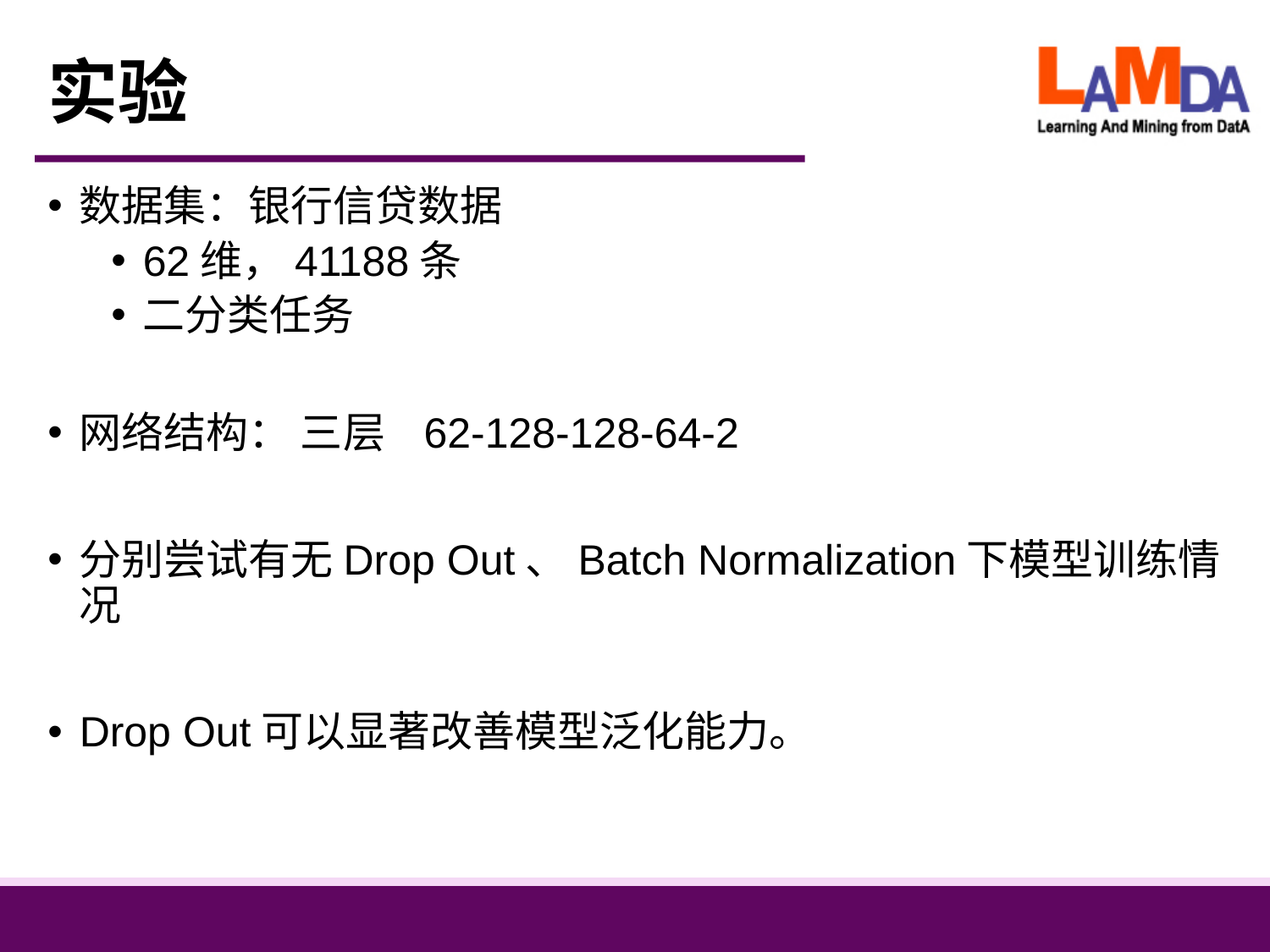

# 实验
数据集：银行信贷数据
62维，41188条
二分类任务

网络结构： 三层   62-128-128-64-2

分别尝试有无Drop Out、Batch Normalization下模型训练情况

Drop Out可以显著改善模型泛化能力。